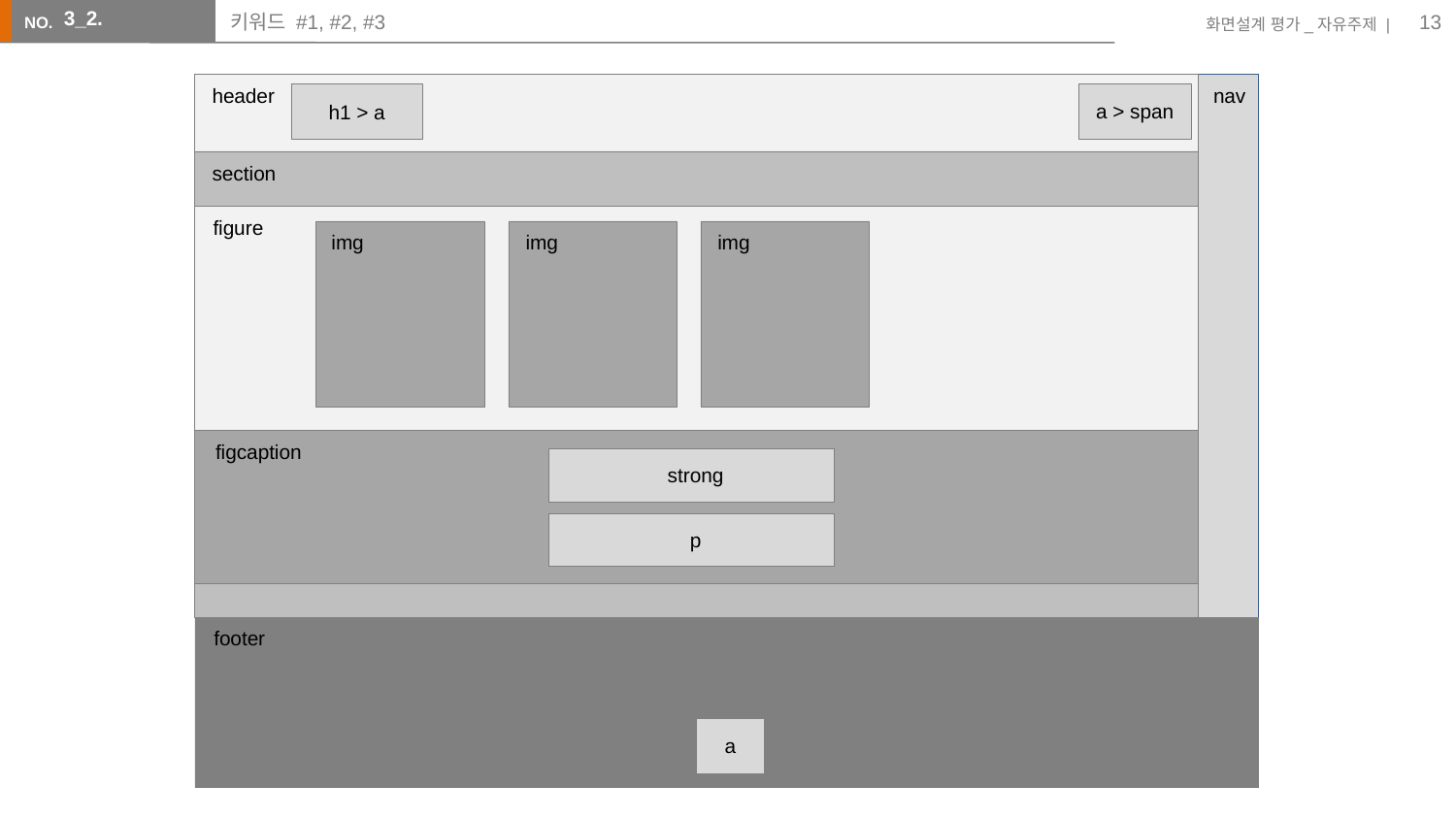

13
3_2.
# 키워드 #1, #2, #3

header
nav

a > span
h1 > a

section

figure

img
img
img

figcaption

strong

p

footer

a